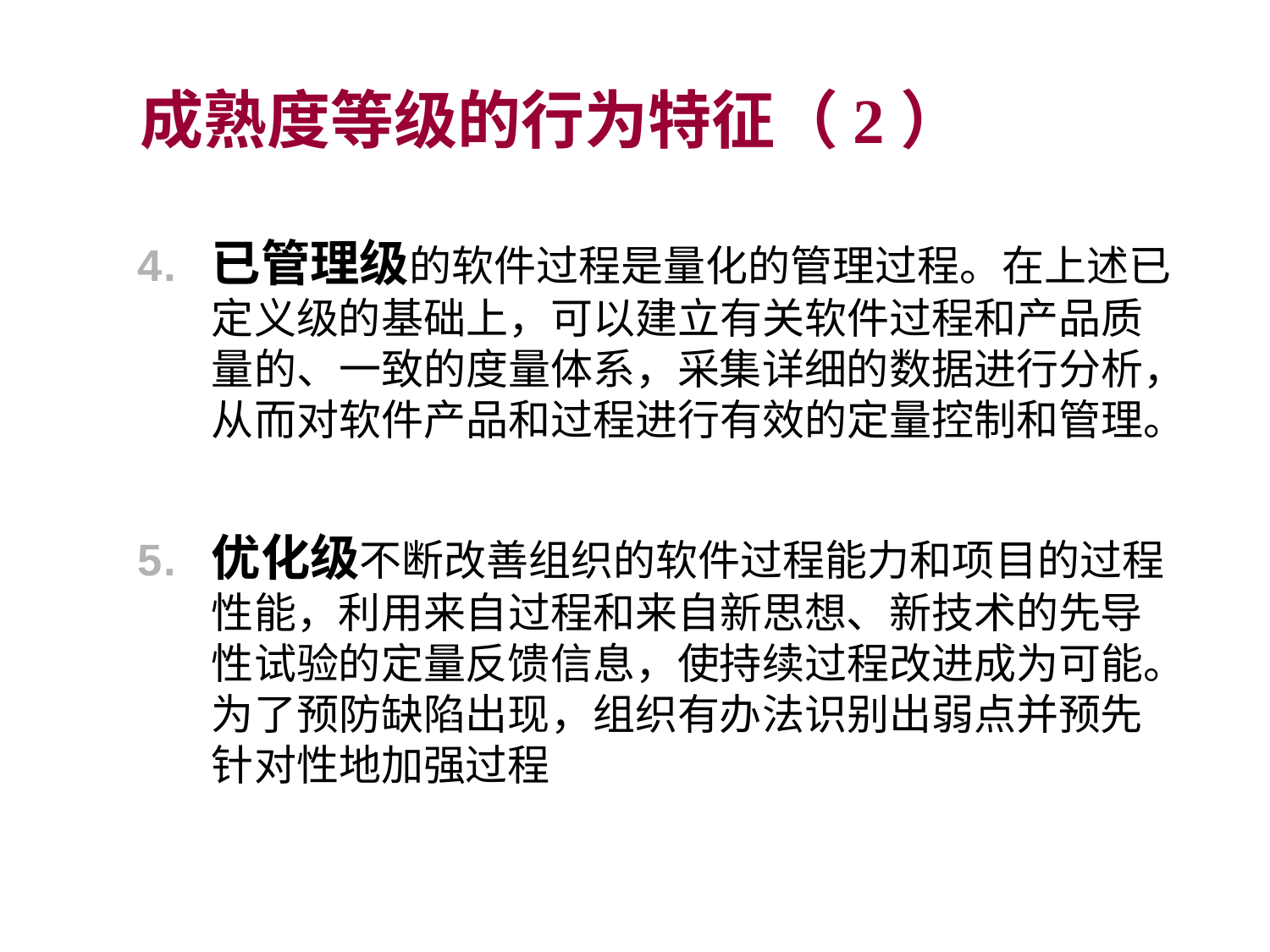

成熟度等级的行为特征（2）
已管理级的软件过程是量化的管理过程。在上述已定义级的基础上，可以建立有关软件过程和产品质量的、一致的度量体系，采集详细的数据进行分析，从而对软件产品和过程进行有效的定量控制和管理。
优化级不断改善组织的软件过程能力和项目的过程性能，利用来自过程和来自新思想、新技术的先导性试验的定量反馈信息，使持续过程改进成为可能。为了预防缺陷出现，组织有办法识别出弱点并预先针对性地加强过程